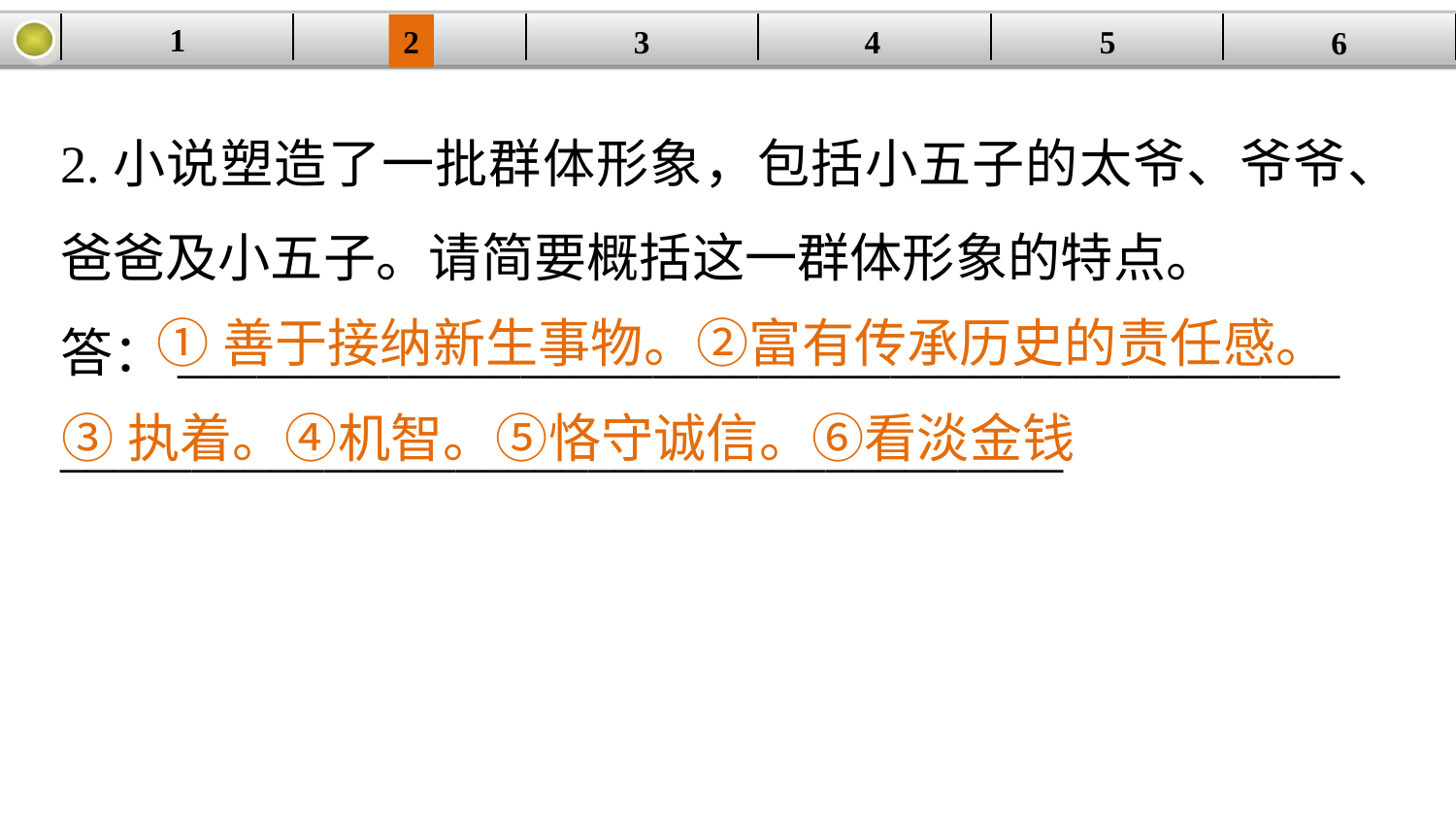

1
|  |  |  |  |  |  |
| --- | --- | --- | --- | --- | --- |
2
3
4
5
6

2.小说塑造了一批群体形象，包括小五子的太爷、爷爷、爸爸及小五子。请简要概括这一群体形象的特点。
答：____________________________________________
______________________________________
        ①善于接纳新生事物。②富有传承历史的责任感。
③执着。④机智。⑤恪守诚信。⑥看淡金钱